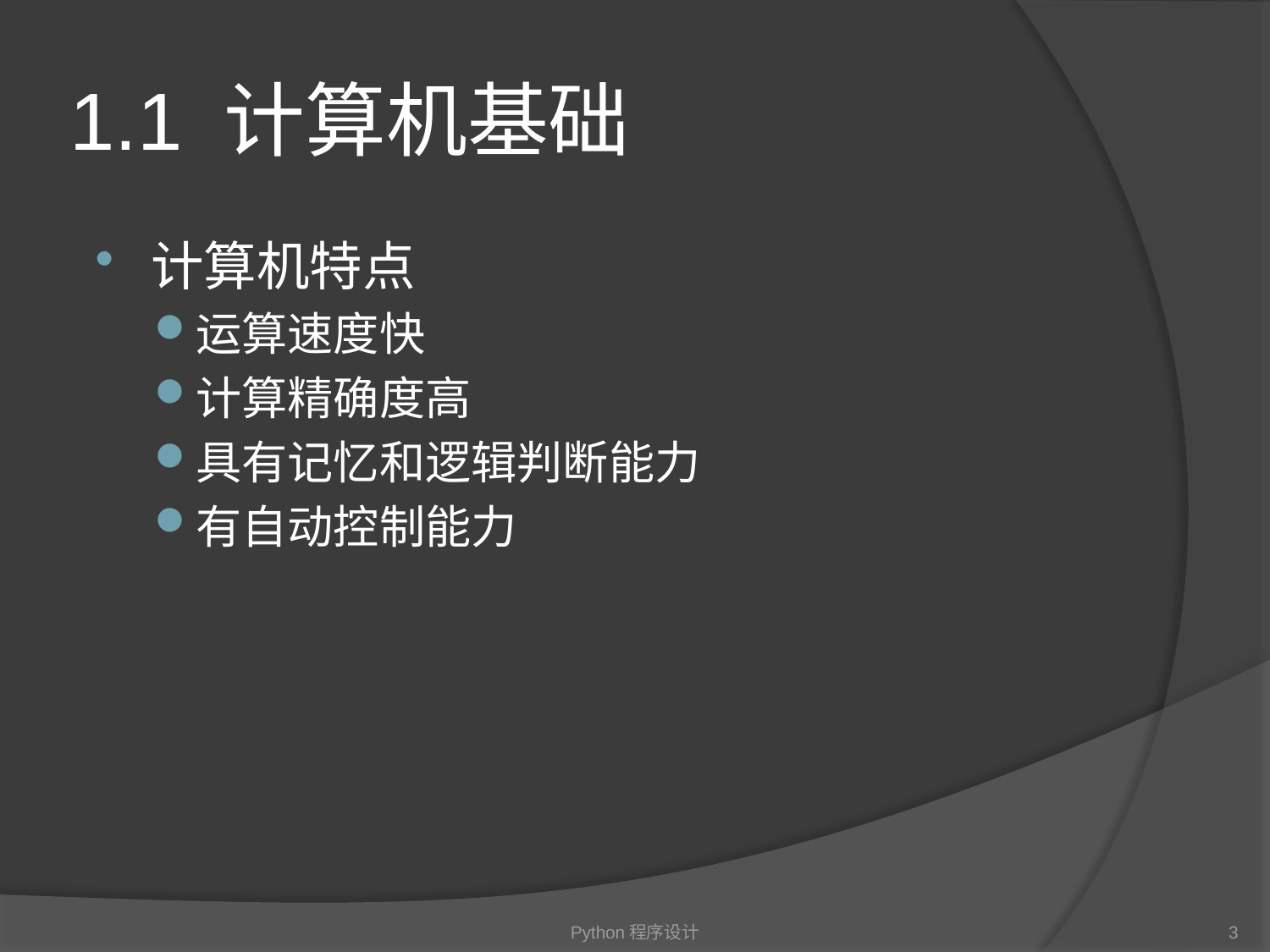

# 1.1 计算机基础
计算机特点
运算速度快
计算精确度高
具有记忆和逻辑判断能力
有自动控制能力
Python程序设计
3